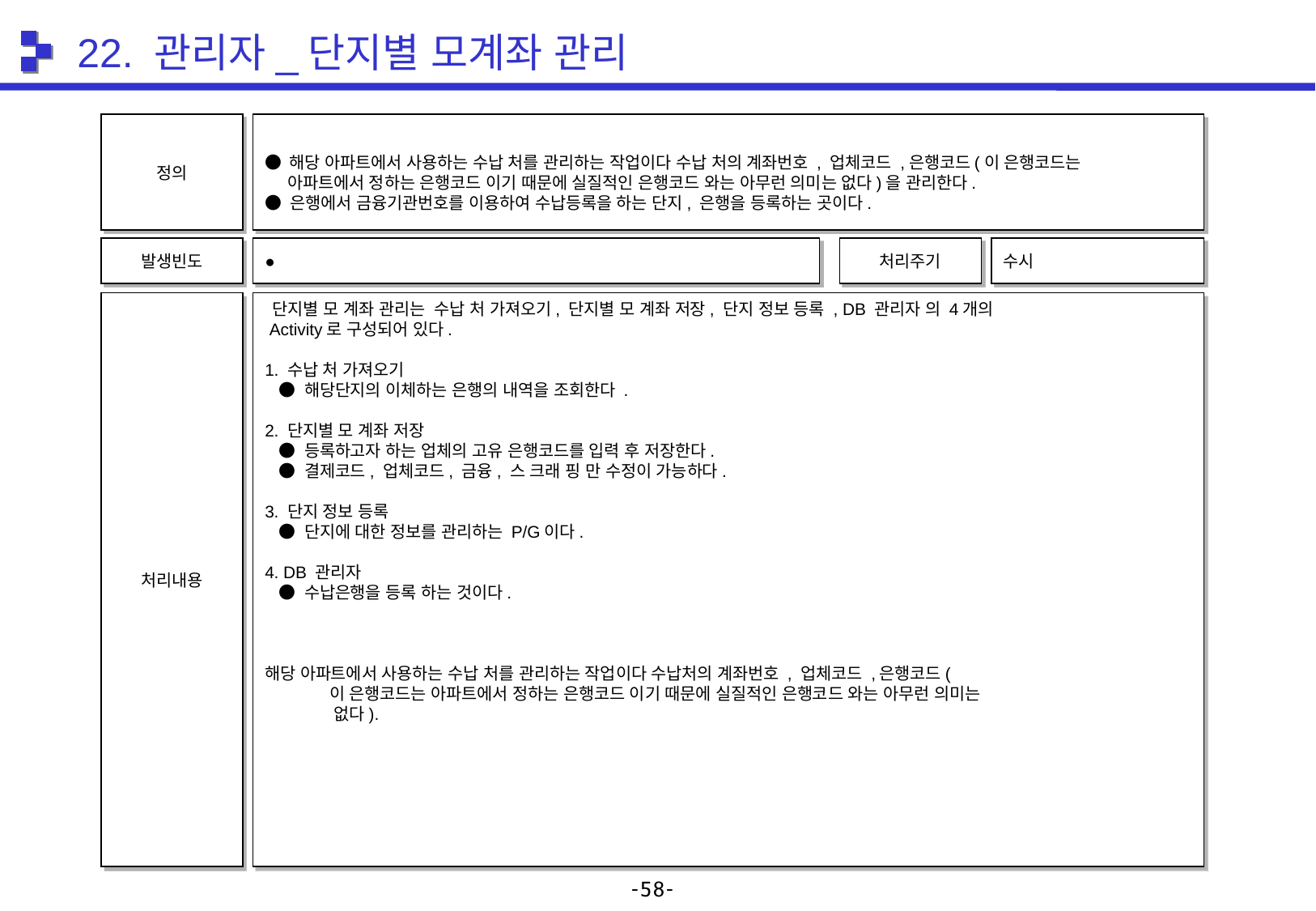

22. 관리자_단지별 모계좌 관리
정의

● 해당 아파트에서 사용하는 수납 처를 관리하는 작업이다 수납 처의 계좌번호 , 업체코드 ,은행코드(이 은행코드는
    아파트에서 정하는 은행코드 이기 때문에 실질적인 은행코드 와는 아무런 의미는 없다)을 관리한다.
● 은행에서 금융기관번호를 이용하여 수납등록을 하는 단지, 은행을 등록하는 곳이다.
발생빈도
●
처리주기
수시
처리내용
 단지별 모 계좌 관리는  수납 처 가져오기, 단지별 모 계좌 저장, 단지 정보 등록 , DB 관리자 의 4개의
 Activity로 구성되어 있다.

1. 수납 처 가져오기
   ● 해당단지의 이체하는 은행의 내역을 조회한다 .

2. 단지별 모 계좌 저장
   ● 등록하고자 하는 업체의 고유 은행코드를 입력 후 저장한다.
   ● 결제코드, 업체코드, 금융, 스 크래 핑 만 수정이 가능하다.

3. 단지 정보 등록
   ● 단지에 대한 정보를 관리하는 P/G이다.

4. DB 관리자
   ● 수납은행을 등록 하는 것이다.

해당 아파트에서 사용하는 수납 처를 관리하는 작업이다 수납처의 계좌번호 , 업체코드 ,은행코드(
             이 은행코드는 아파트에서 정하는 은행코드 이기 때문에 실질적인 은행코드 와는 아무런 의미는
              없다).